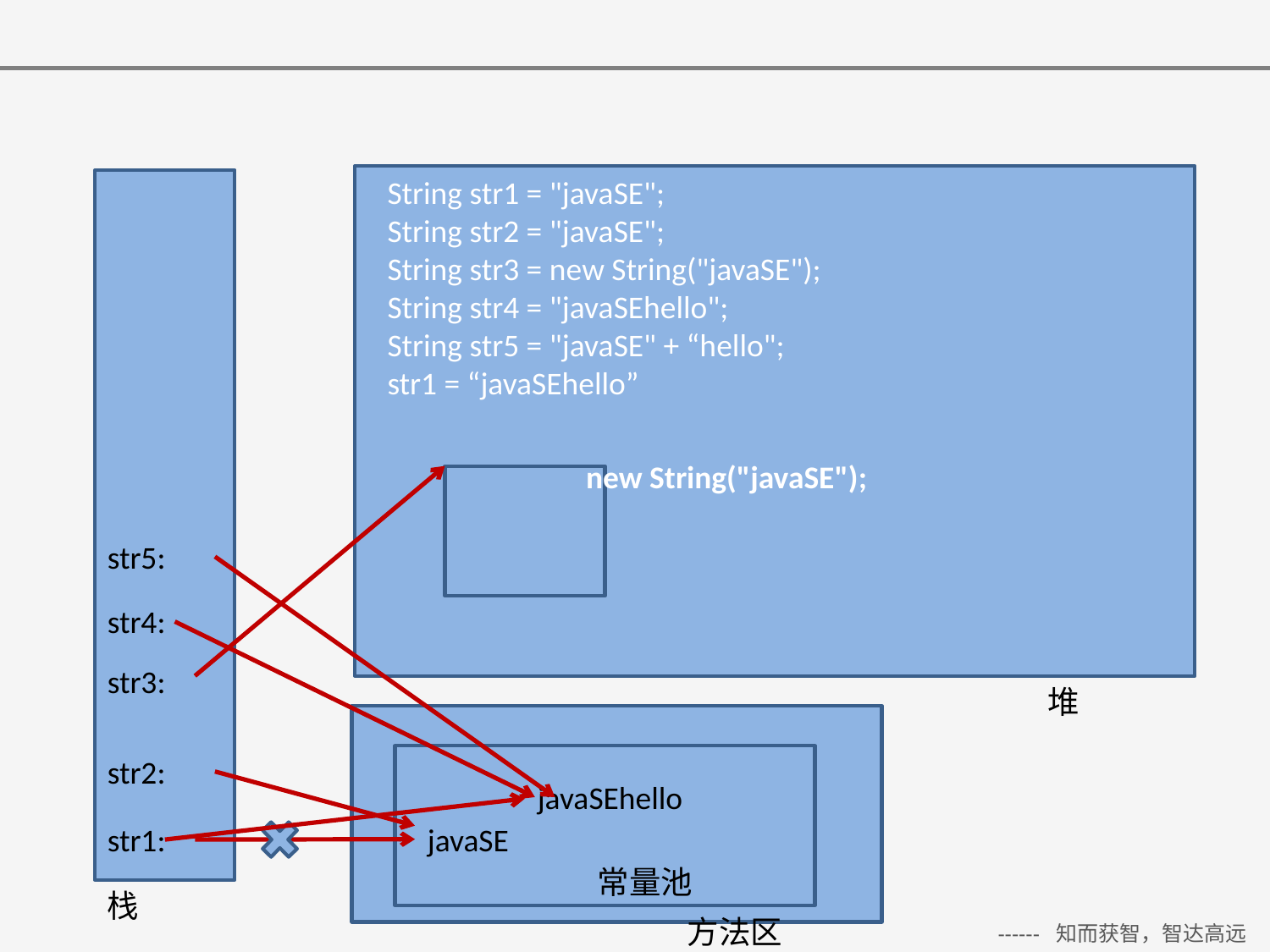

String str1 = "javaSE";
String str2 = "javaSE";
String str3 = new String("javaSE");
String str4 = "javaSEhello";
String str5 = "javaSE" + “hello";
str1 = “javaSEhello”

new String("javaSE");

str5:
str4:
str3:
堆

str2:

javaSEhello
str1:

javaSE
常量池
栈
方法区